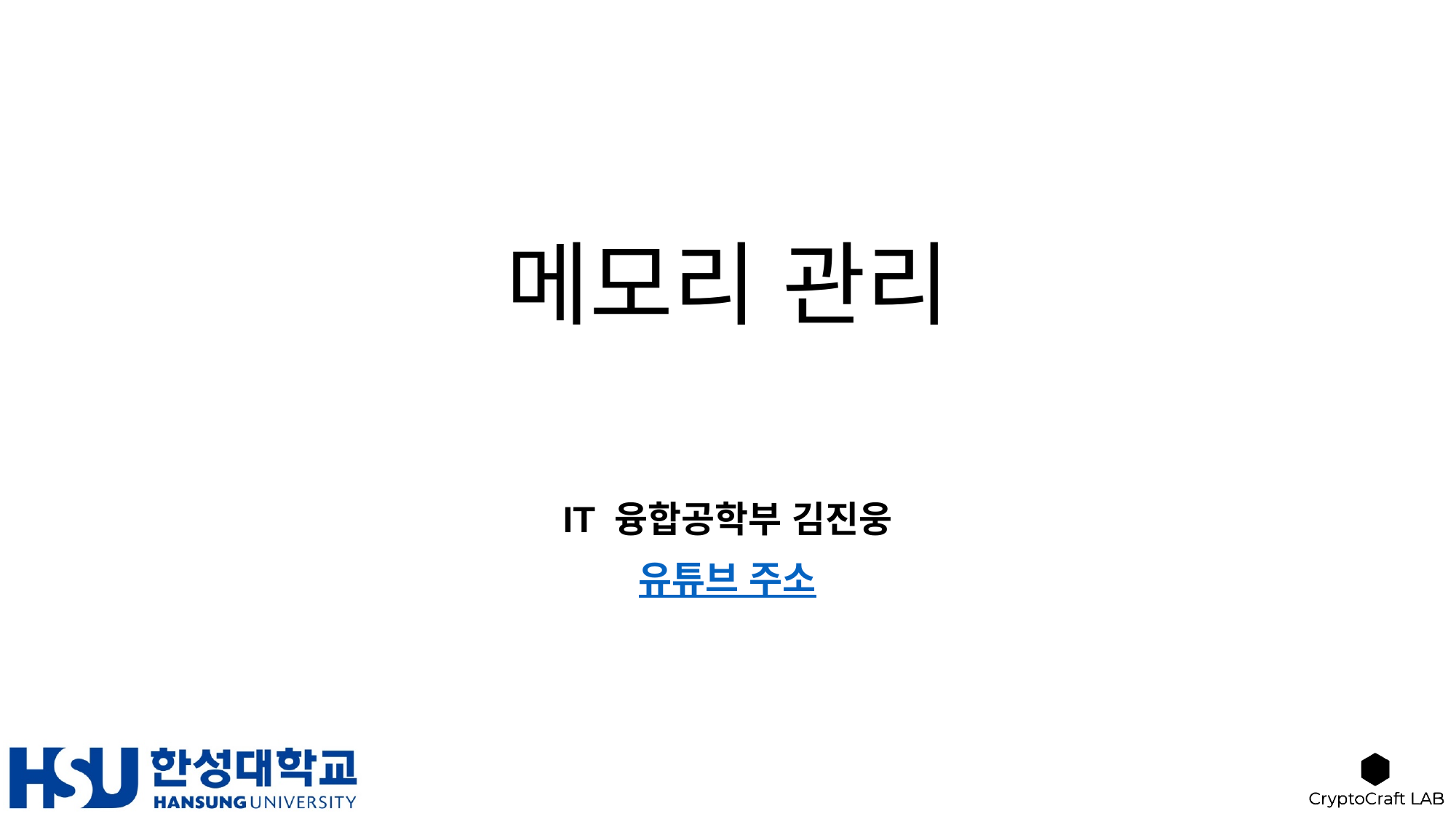

# 메모리 관리
IT 융합공학부 김진웅
유튜브 주소